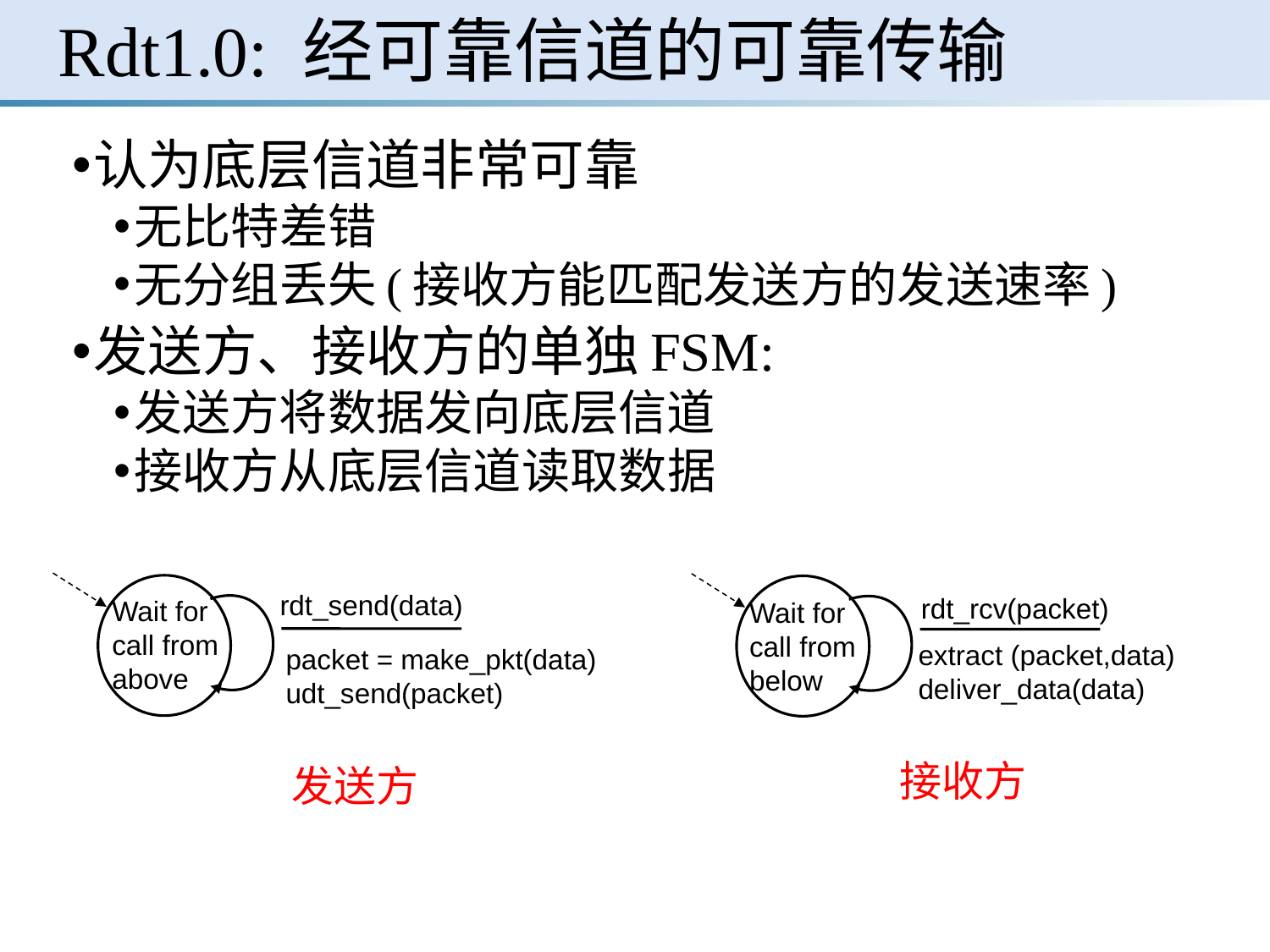

# Rdt1.0: 经可靠信道的可靠传输
认为底层信道非常可靠
无比特差错
无分组丢失(接收方能匹配发送方的发送速率)
发送方、接收方的单独FSM:
发送方将数据发向底层信道
接收方从底层信道读取数据

rdt_send(data)

rdt_rcv(packet)
Wait for call from above
Wait for call from below

extract (packet,data)
deliver_data(data)
packet = make_pkt(data)
udt_send(packet)
接收方
发送方